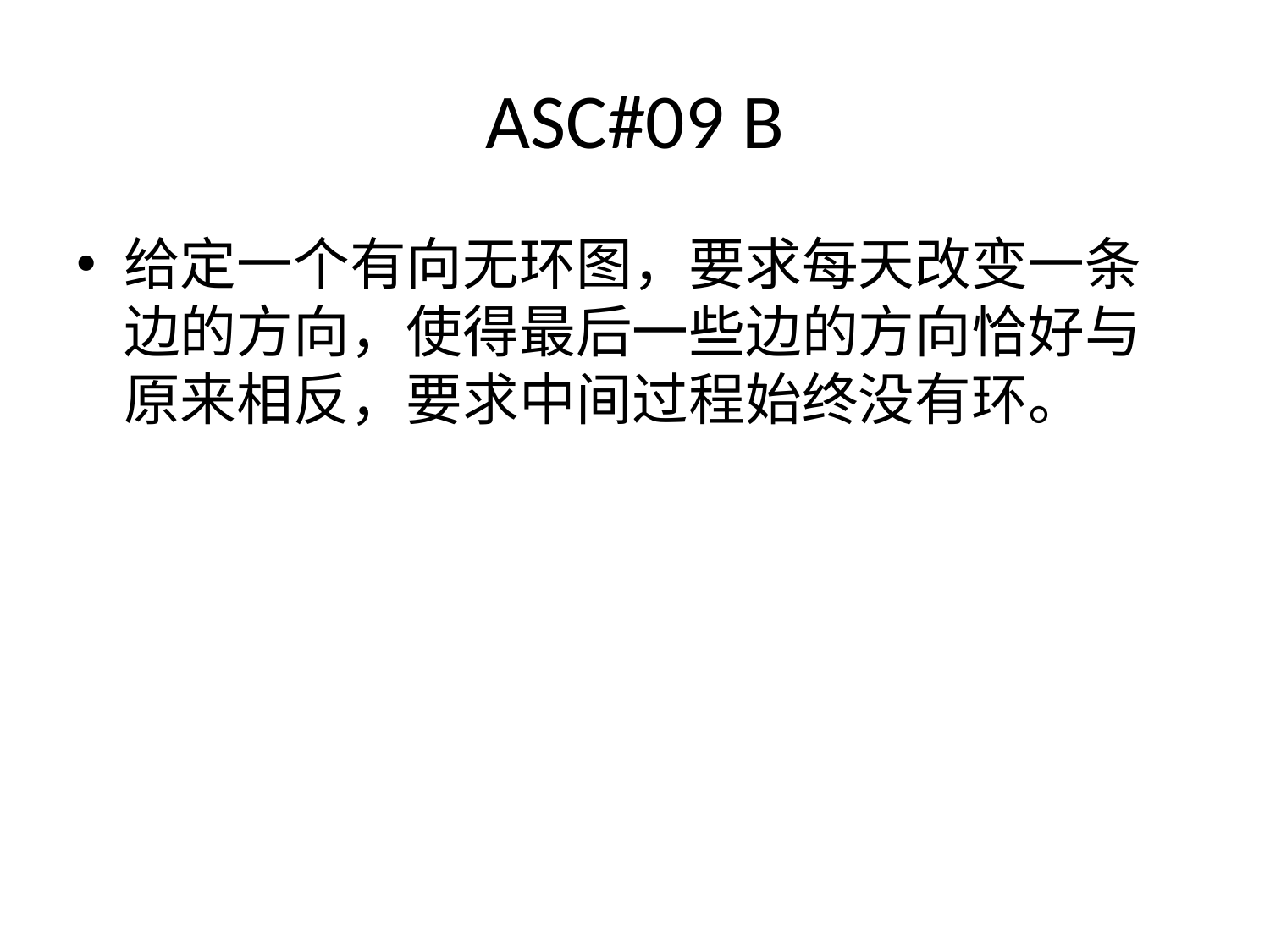

# ASC#09 B
给定一个有向无环图，要求每天改变一条边的方向，使得最后一些边的方向恰好与原来相反，要求中间过程始终没有环。